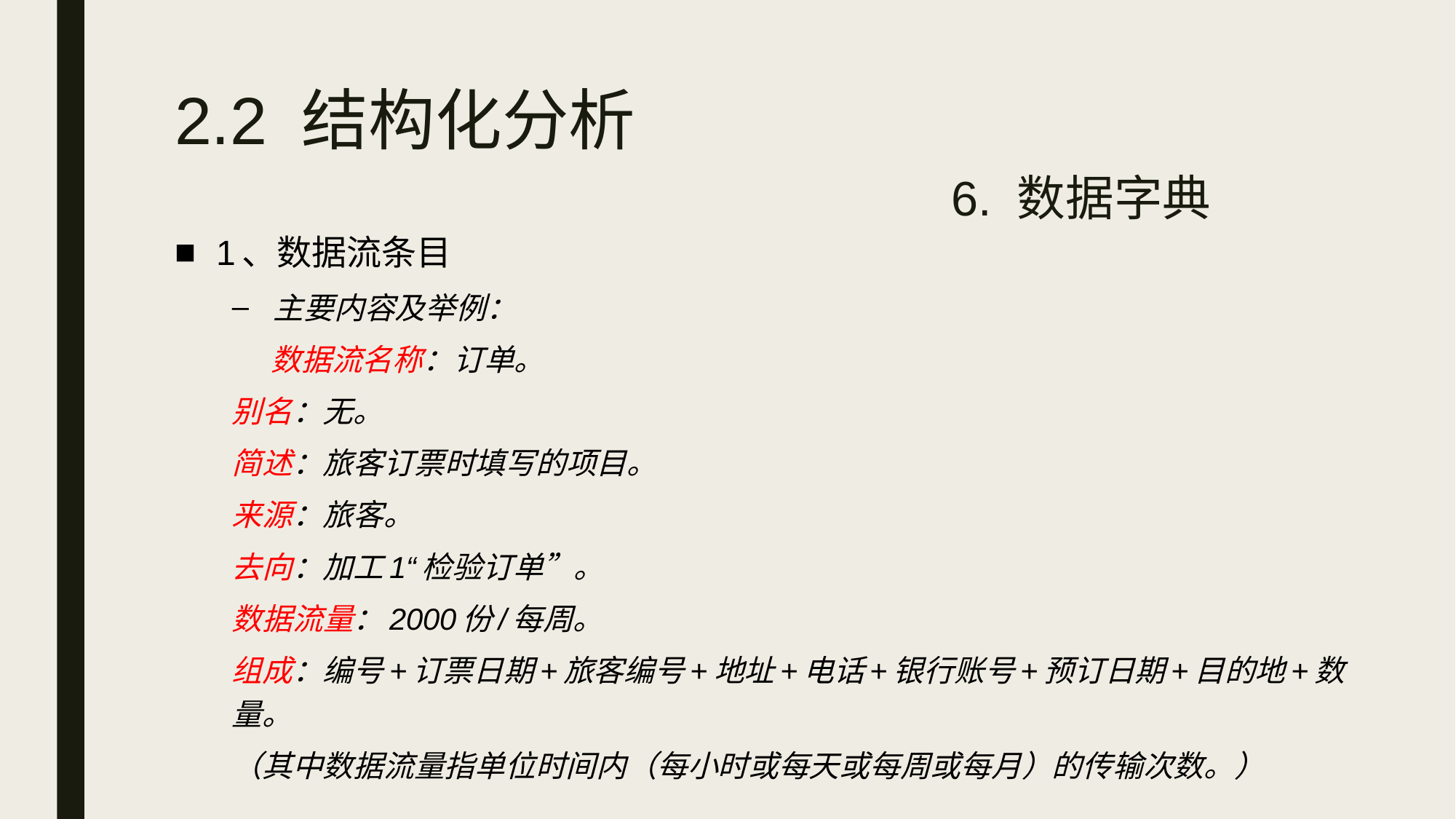

# 2.2 结构化分析 6. 数据字典
1、数据流条目
主要内容及举例：
     数据流名称：订单。
	别名：无。
	简述：旅客订票时填写的项目。
	来源：旅客。
	去向：加工1“检验订单”。
	数据流量：2000份/每周。
	组成：编号+订票日期+旅客编号+地址+电话+银行账号+预订日期+目的地+数量。
（其中数据流量指单位时间内（每小时或每天或每周或每月）的传输次数。）